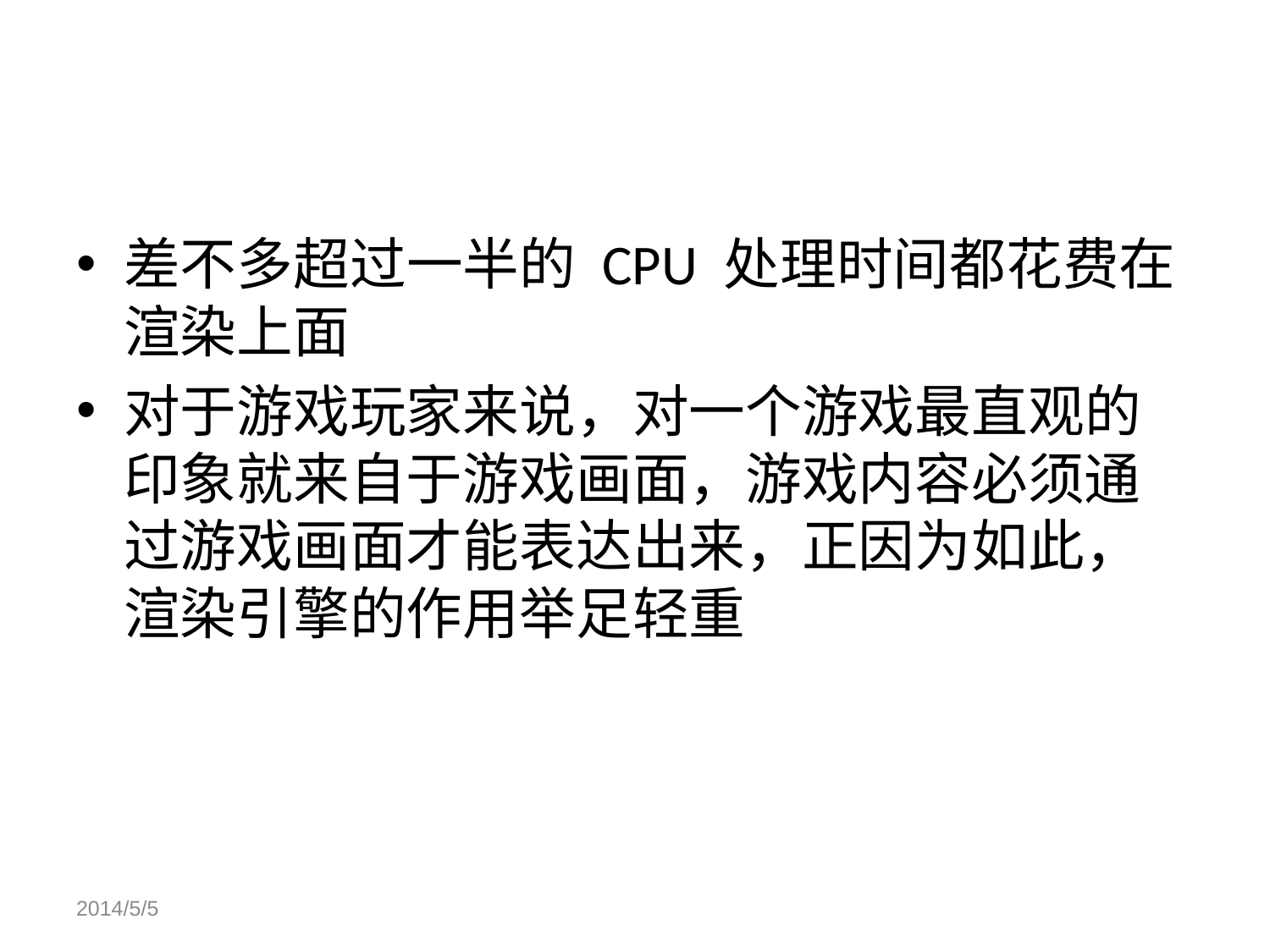

#
差不多超过一半的 CPU 处理时间都花费在渲染上面
对于游戏玩家来说，对一个游戏最直观的印象就来自于游戏画面，游戏内容必须通过游戏画面才能表达出来，正因为如此，渲染引擎的作用举足轻重
2014/5/5